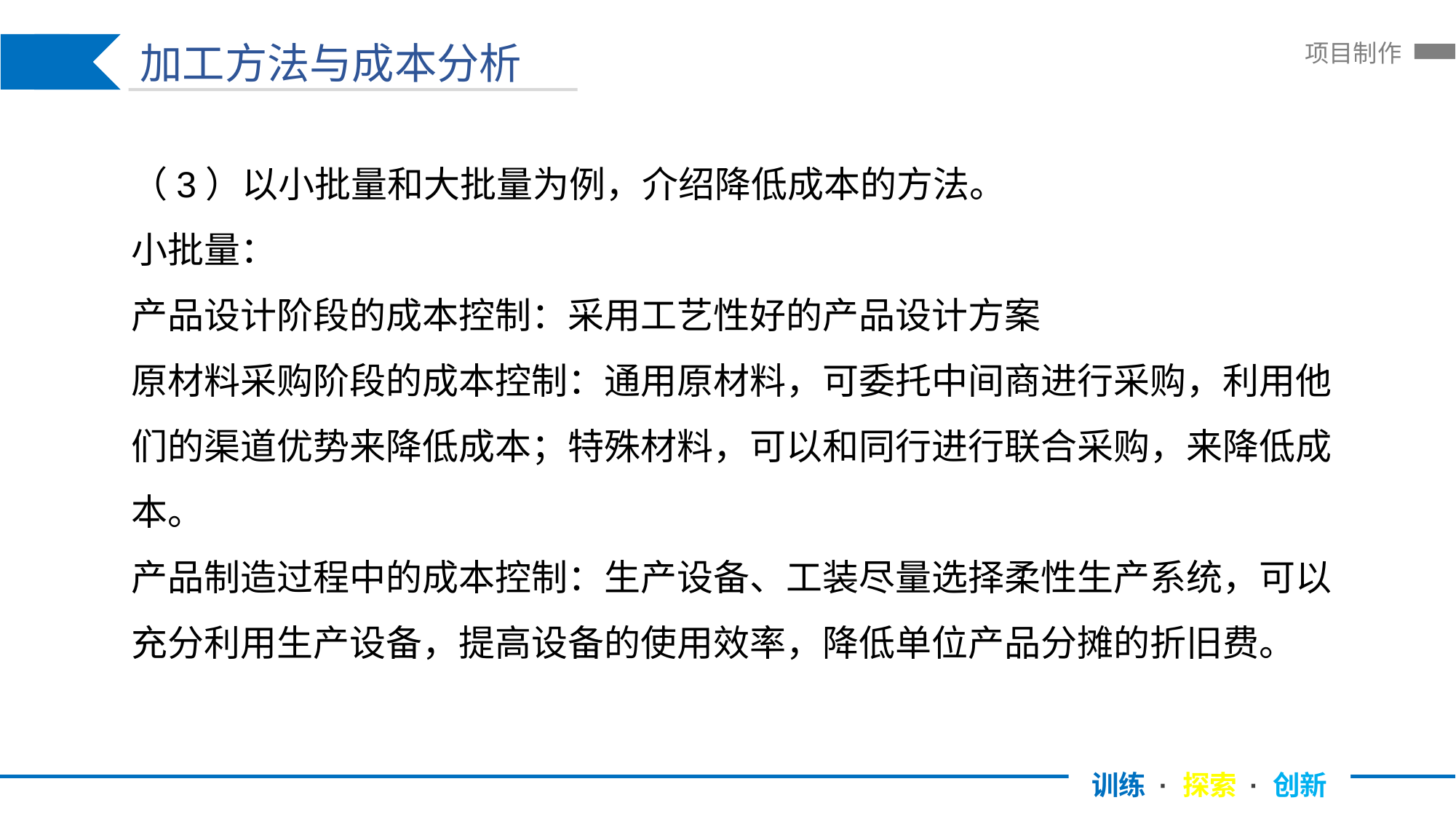

加工方法与成本分析

训练 · 探索 · 创新

项目制作
（3）以小批量和大批量为例，介绍降低成本的方法。
小批量：
产品设计阶段的成本控制：采用工艺性好的产品设计方案
原材料采购阶段的成本控制：通用原材料，可委托中间商进行采购，利用他们的渠道优势来降低成本；特殊材料，可以和同行进行联合采购，来降低成本。
产品制造过程中的成本控制：生产设备、工装尽量选择柔性生产系统，可以充分利用生产设备，提高设备的使用效率，降低单位产品分摊的折旧费。